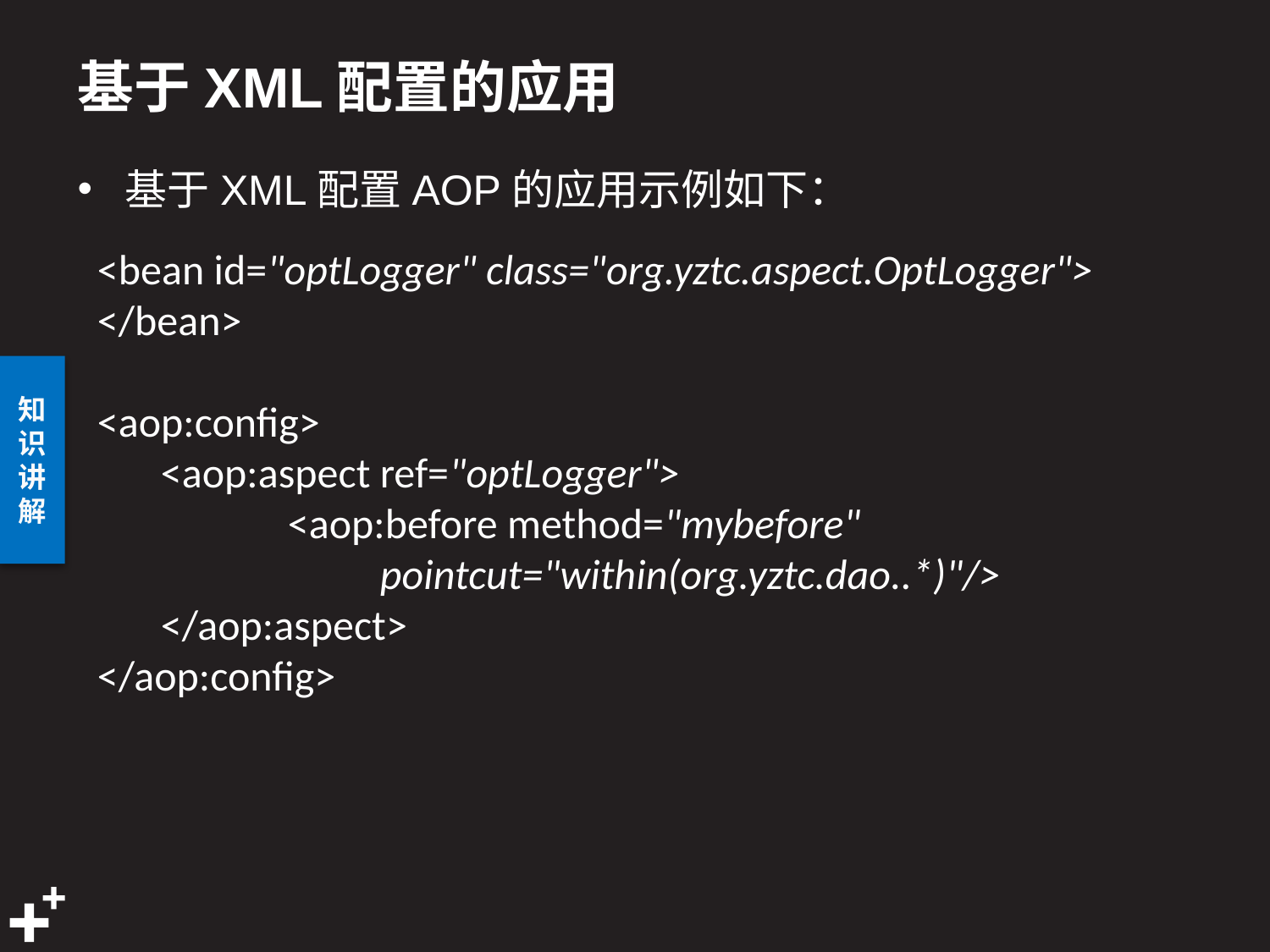

# 基于XML配置的应用
基于XML配置AOP的应用示例如下：
<bean id="optLogger" class="org.yztc.aspect.OptLogger">
</bean>

<aop:config>
<aop:aspect ref="optLogger">
	<aop:before method="mybefore"
                       pointcut="within(org.yztc.dao..*)"/>
</aop:aspect>
</aop:config>